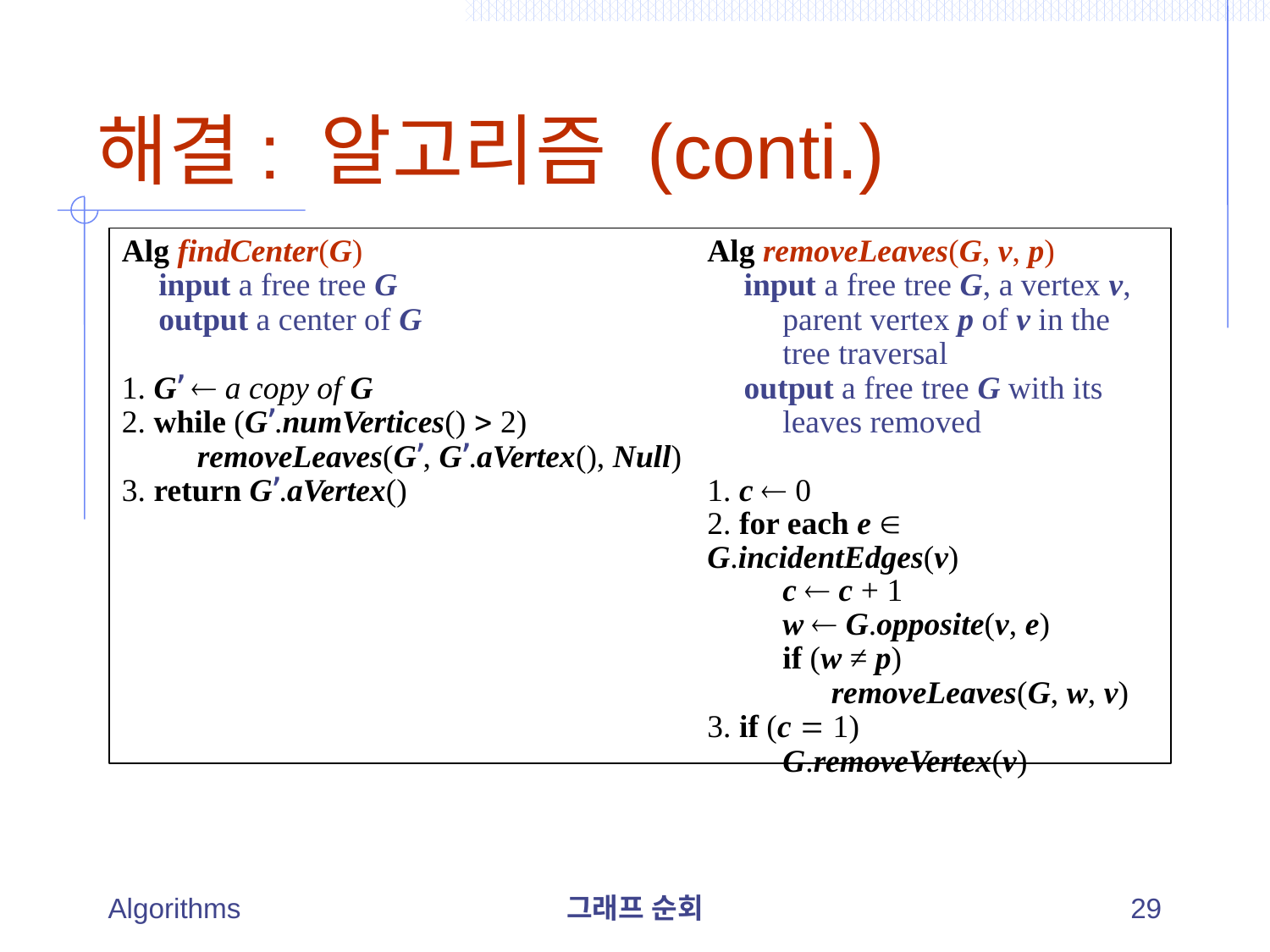

# 해결: 알고리즘 (conti.)

Alg findCenter(G)
	input a free tree G
	output a center of G

1. G’ ← a copy of G
2. while (G’.numVertices() > 2)
		removeLeaves(G’, G’.aVertex(), Null)
3. return G’.aVertex()
Alg removeLeaves(G, v, p)
	input a free tree G, a vertex v, 		parent vertex p of v in the 			tree traversal
	output a free tree G with its 			leaves removed

1. c ← 0
2. for each e ∈ G.incidentEdges(v)
		c ← c + 1
		w ← G.opposite(v, e)
		if (w ≠ p)
			removeLeaves(G, w, v)
3. if (c = 1)
		G.removeVertex(v)
Algorithms
그래프 순회
29